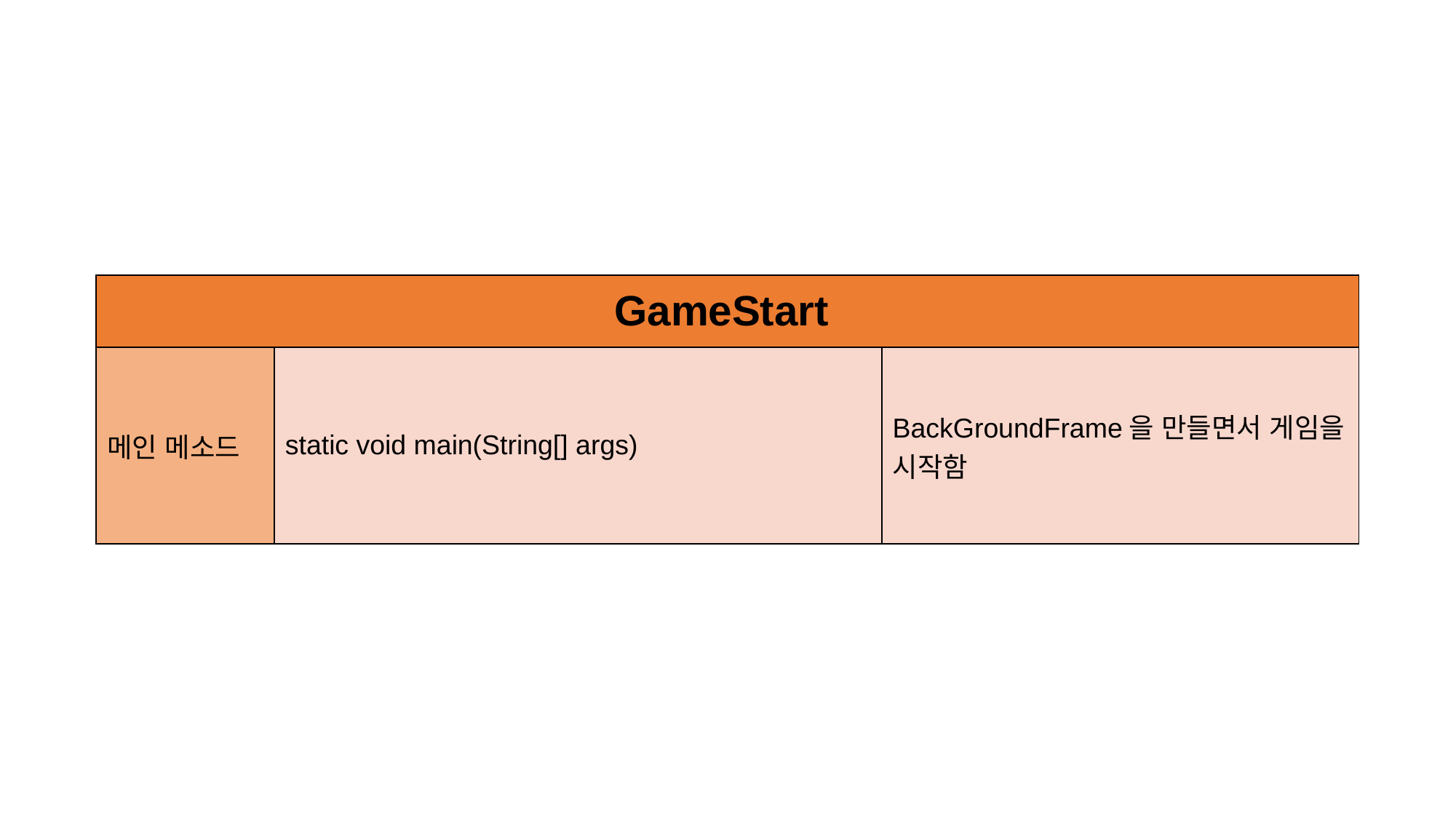

| GameStart |  |  |
| --- | --- | --- |
| 메인 메소드 | static void main(String[] args) | BackGroundFrame을 만들면서 게임을 시작함 |